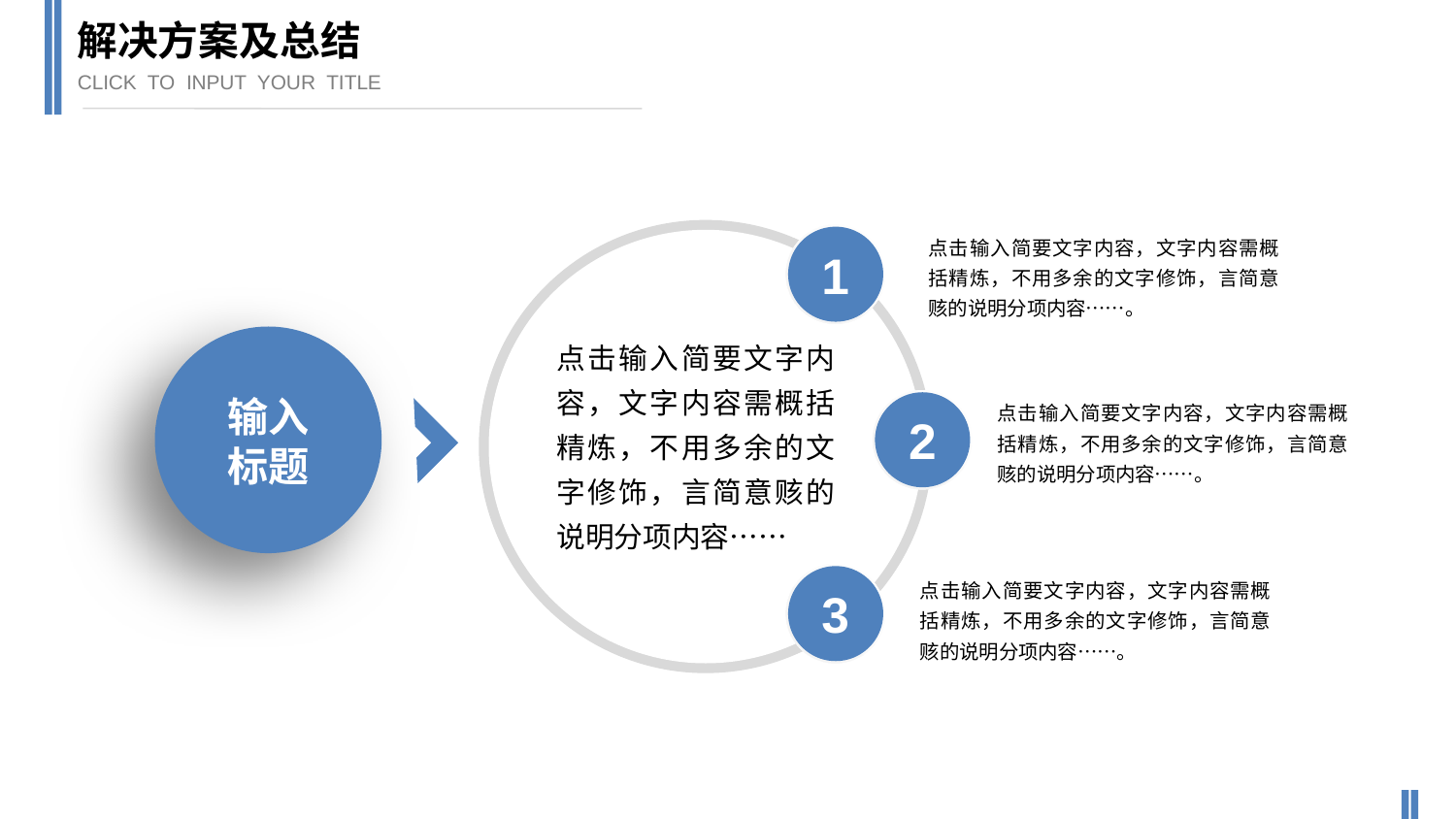

解决方案及总结
CLICK  TO  INPUT  YOUR  TITLE

1
点击输入简要文字内容，文字内容需概括精炼，不用多余的文字修饰，言简意赅的说明分项内容……。

点击输入简要文字内容，文字内容需概括精炼，不用多余的文字修饰，言简意赅的说明分项内容……

2
输入
标题
点击输入简要文字内容，文字内容需概括精炼，不用多余的文字修饰，言简意赅的说明分项内容……。

3
点击输入简要文字内容，文字内容需概括精炼，不用多余的文字修饰，言简意赅的说明分项内容……。